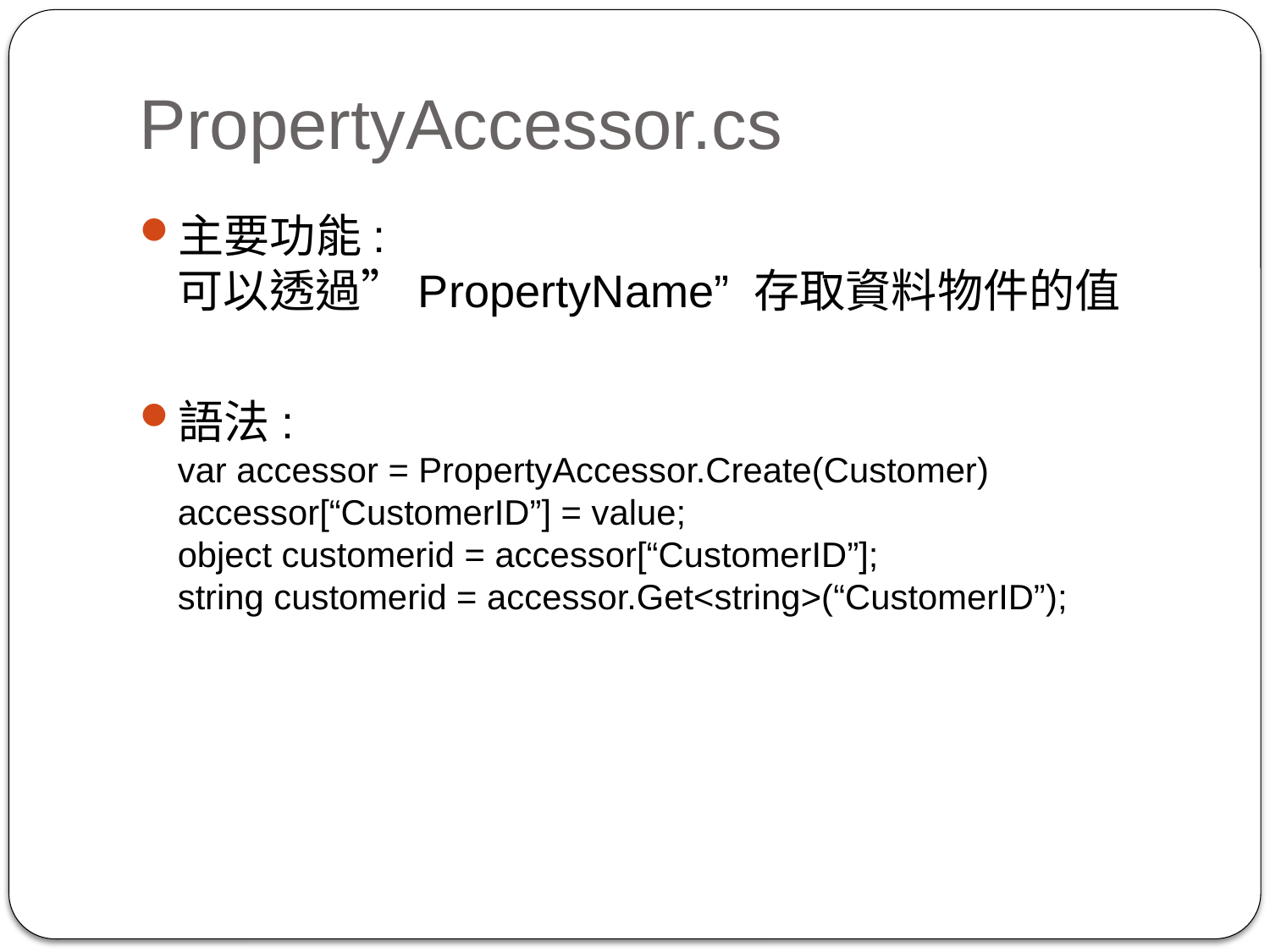

# PropertyAccessor.cs
主要功能:
可以透過”PropertyName” 存取資料物件的值

語法:
var accessor = PropertyAccessor.Create(Customer)
accessor[“CustomerID”] = value;
object customerid = accessor[“CustomerID”];
string customerid = accessor.Get<string>(“CustomerID”);